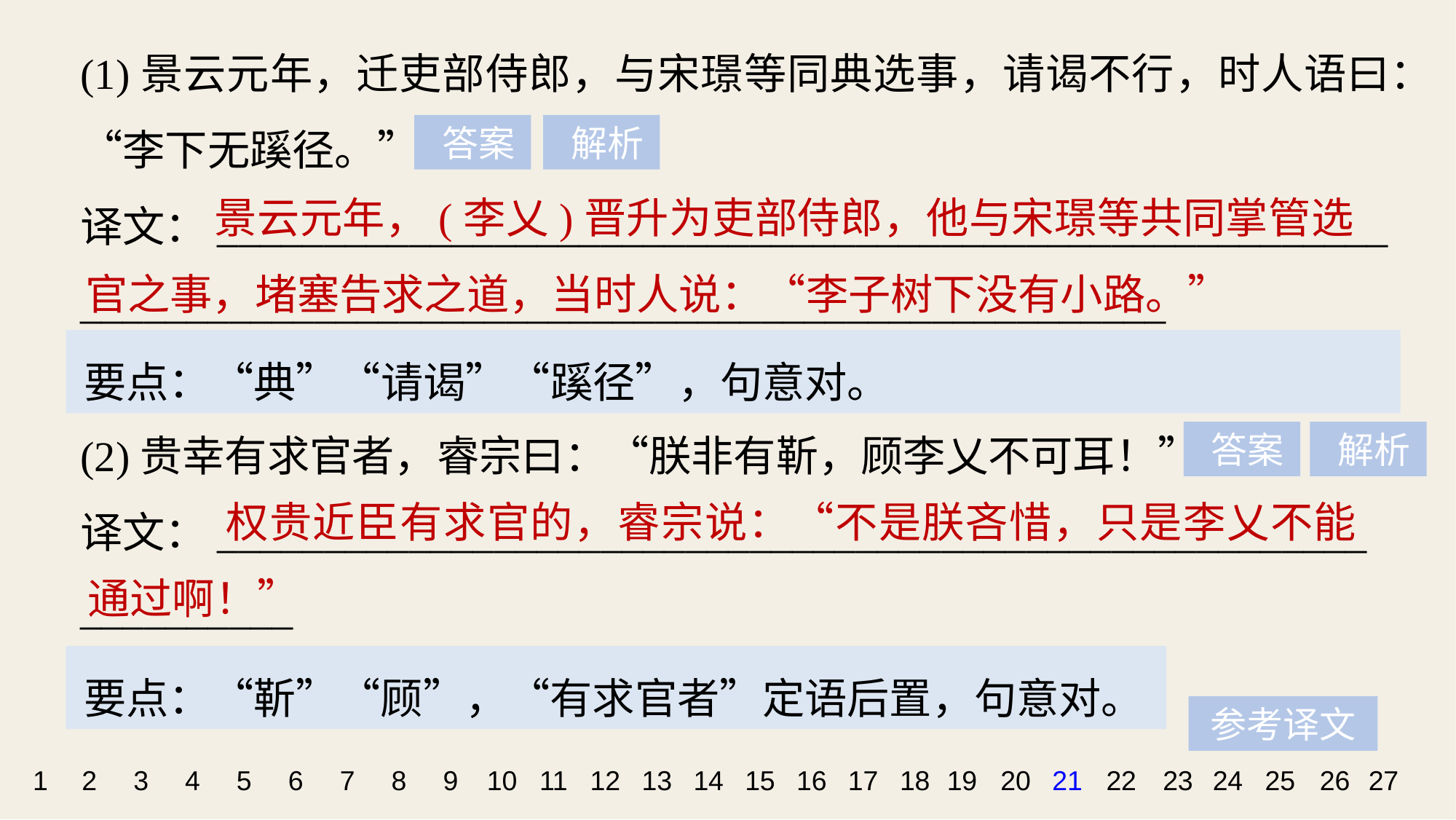

(1)景云元年，迁吏部侍郎，与宋璟等同典选事，请谒不行，时人语曰：“李下无蹊径。”
译文：_______________________________________________________
___________________________________________________

(2)贵幸有求官者，睿宗曰：“朕非有靳，顾李乂不可耳！”
译文：______________________________________________________
__________
 答案
 解析
            景云元年，(李乂)晋升为吏部侍郎，他与宋璟等共同掌管选官之事，堵塞告求之道，当时人说：“李子树下没有小路。”
要点：“典”“请谒”“蹊径”，句意对。

 答案
 解析
            权贵近臣有求官的，睿宗说：“不是朕吝惜，只是李乂不能通过啊！”
要点：“靳”“顾”，“有求官者”定语后置，句意对。

参考译文
1
2
3
4
5
6
7
8
9
10
11
12
13
14
15
16
17
18
19
20
21
22
23
24
25
26
27